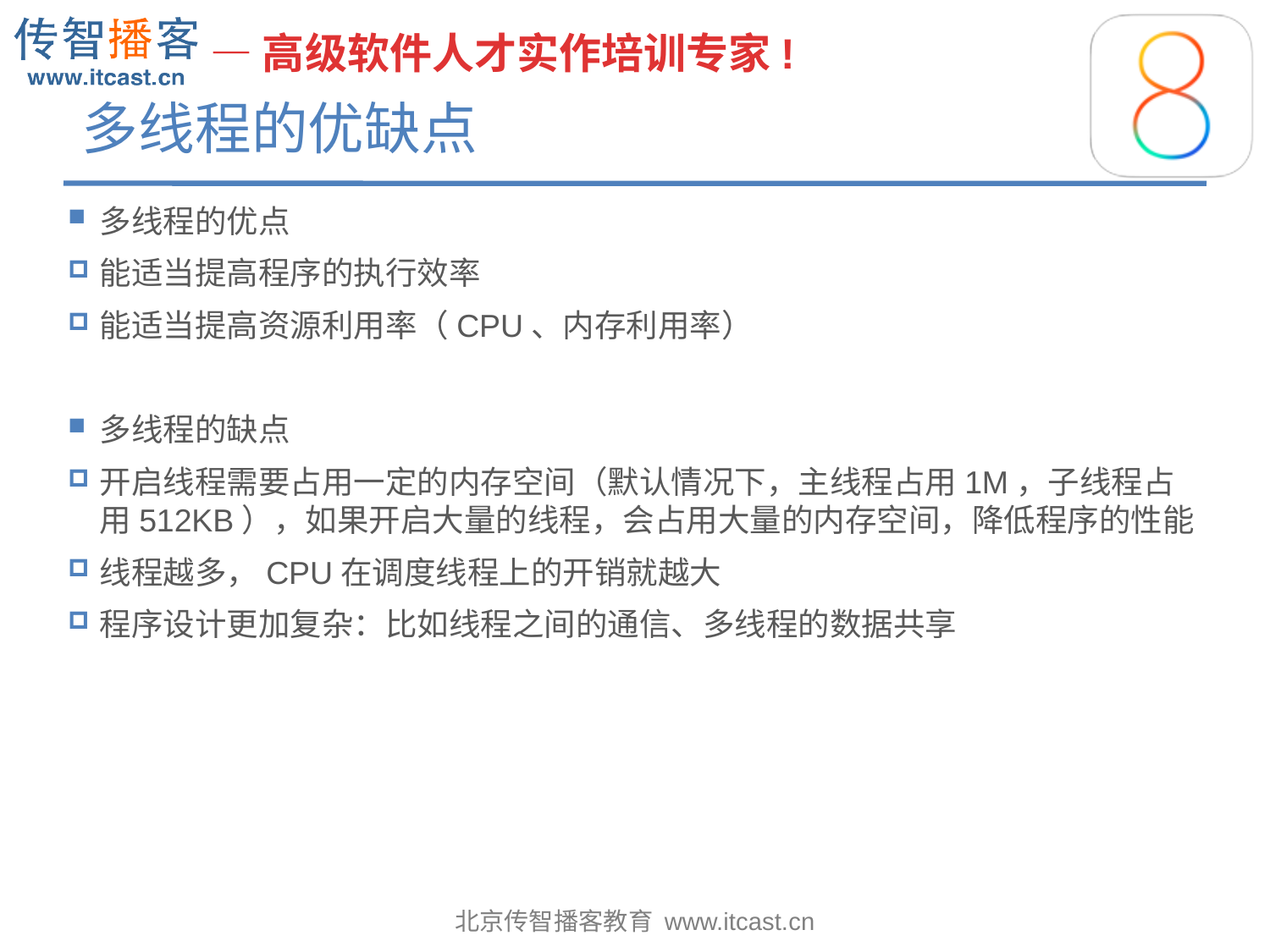

# 多线程的优缺点
多线程的优点
能适当提高程序的执行效率
能适当提高资源利用率（CPU、内存利用率）

多线程的缺点
开启线程需要占用一定的内存空间（默认情况下，主线程占用1M，子线程占用512KB），如果开启大量的线程，会占用大量的内存空间，降低程序的性能
线程越多，CPU在调度线程上的开销就越大
程序设计更加复杂：比如线程之间的通信、多线程的数据共享